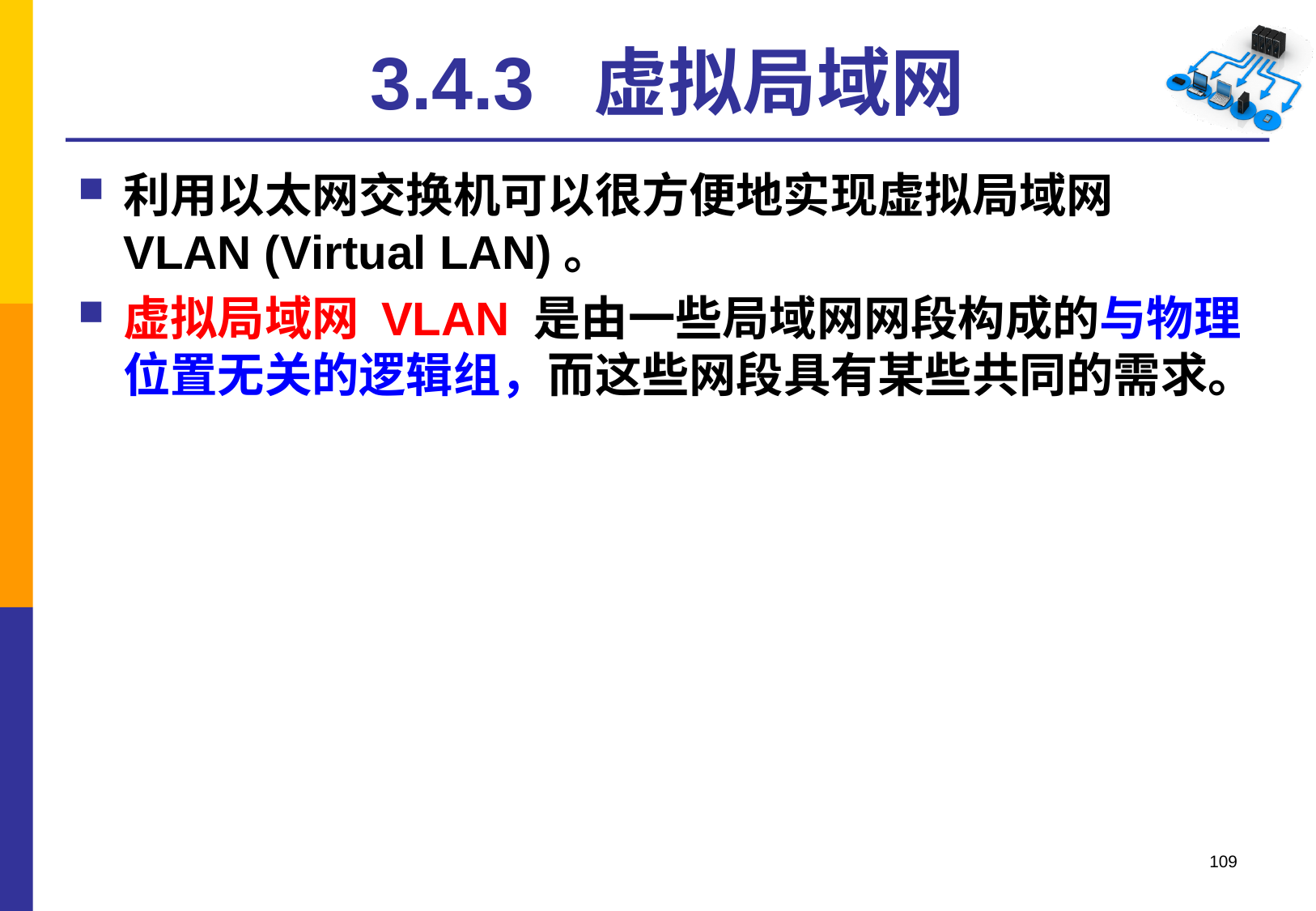

# 3.4.3  虚拟局域网
利用以太网交换机可以很方便地实现虚拟局域网 VLAN (Virtual LAN)。
虚拟局域网 VLAN 是由一些局域网网段构成的与物理位置无关的逻辑组，而这些网段具有某些共同的需求。
109